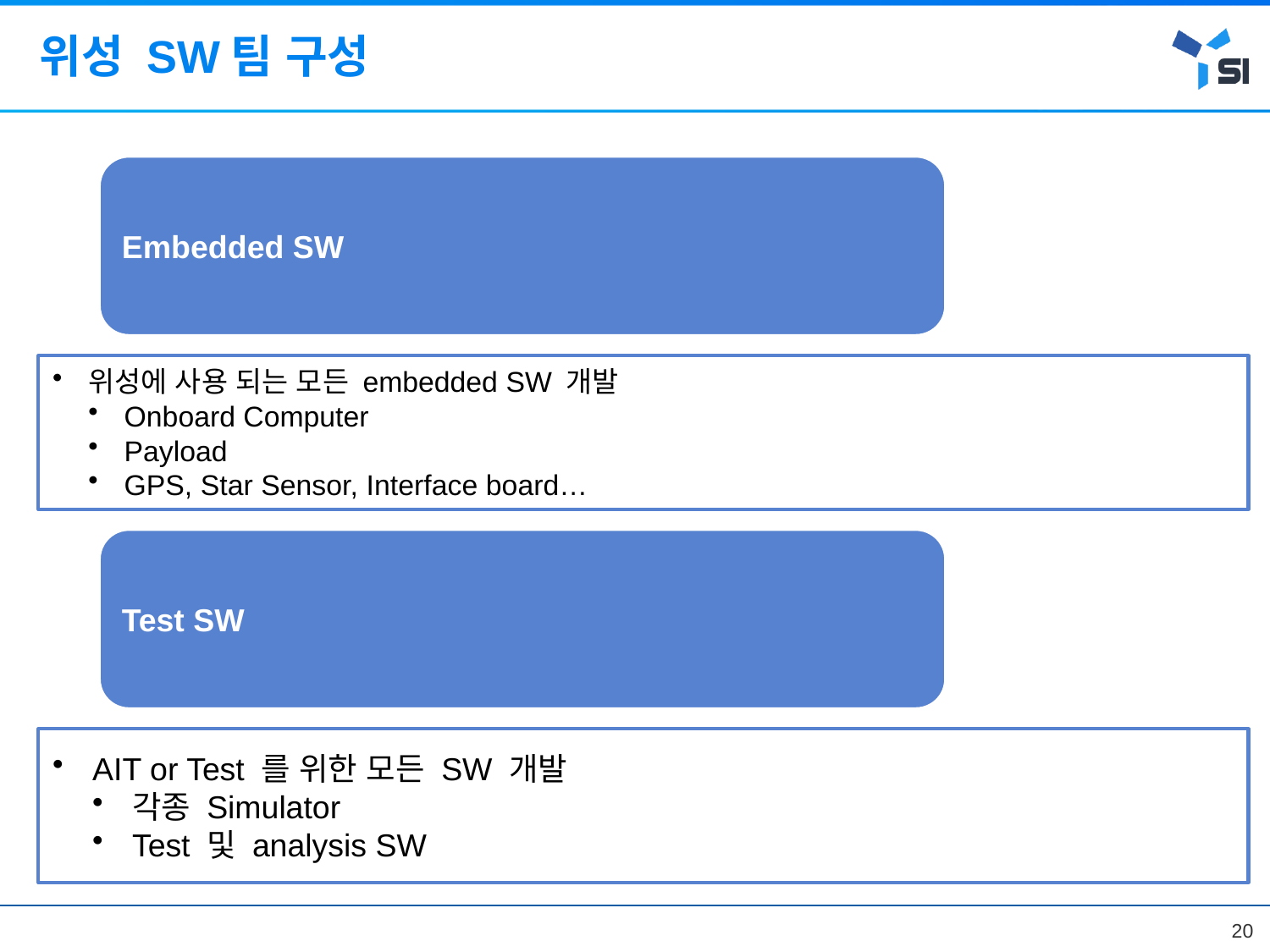

# 위성 SW팀 구성
Embedded SW
위성에 사용 되는 모든 embedded SW 개발
Onboard Computer
Payload
GPS, Star Sensor, Interface board…
Test SW
AIT or Test 를 위한 모든 SW 개발
각종 Simulator
Test 및 analysis SW